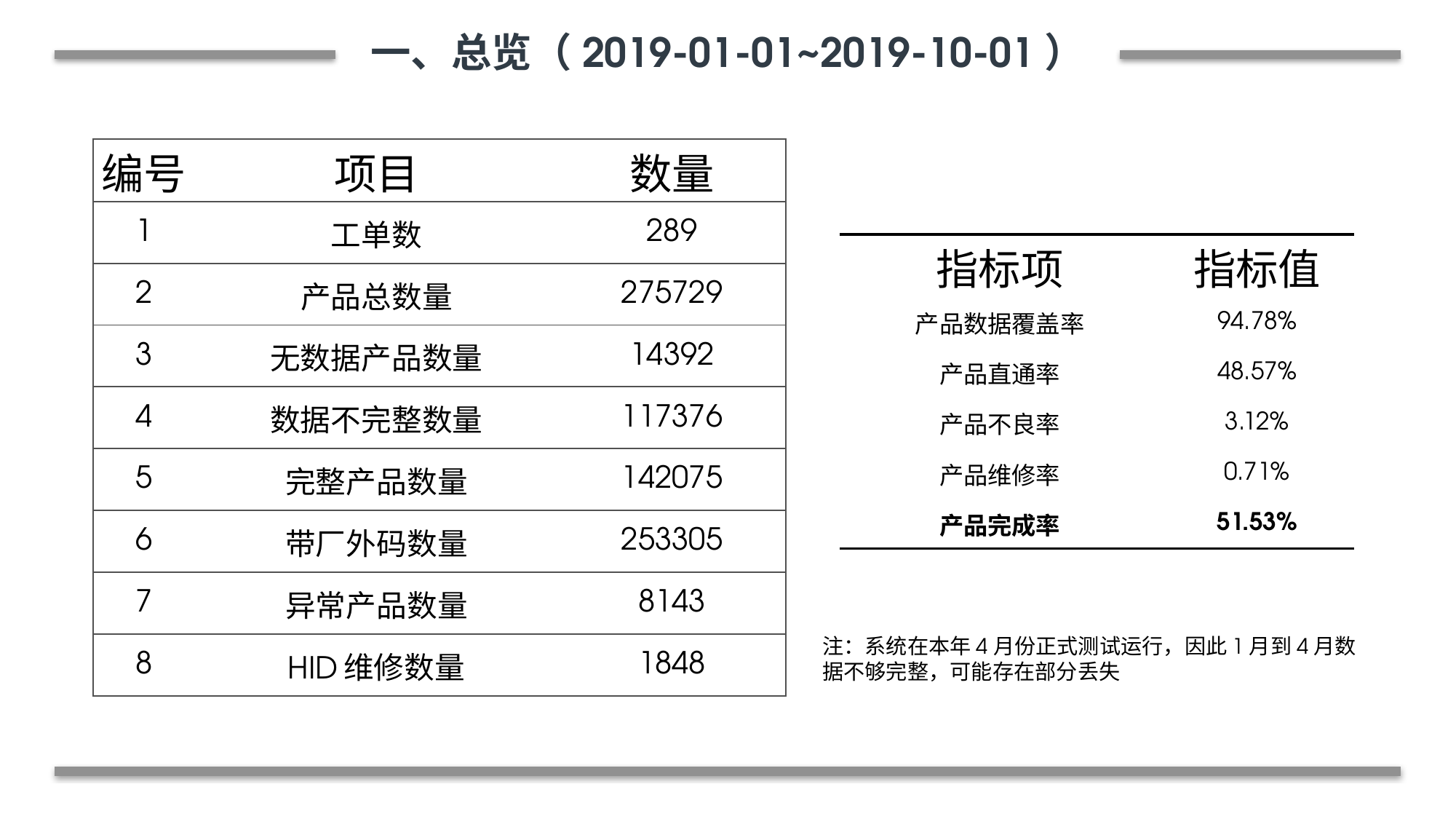

一、总览（2019-01-01~2019-10-01）
| 编号 | 项目 | 数量 |
| --- | --- | --- |
| 1 | 工单数 | 289 |
| 2 | 产品总数量 | 275729 |
| 3 | 无数据产品数量 | 14392 |
| 4 | 数据不完整数量 | 117376 |
| 5 | 完整产品数量 | 142075 |
| 6 | 带厂外码数量 | 253305 |
| 7 | 异常产品数量 | 8143 |
| 8 | HID维修数量 | 1848 |
| 指标项 | 指标值 |
| --- | --- |
| 产品数据覆盖率 | 94.78% |
| 产品直通率 | 48.57% |
| 产品不良率 | 3.12% |
| 产品维修率 | 0.71% |
| 产品完成率 | 51.53% |
注：系统在本年4月份正式测试运行，因此1月到4月数据不够完整，可能存在部分丢失